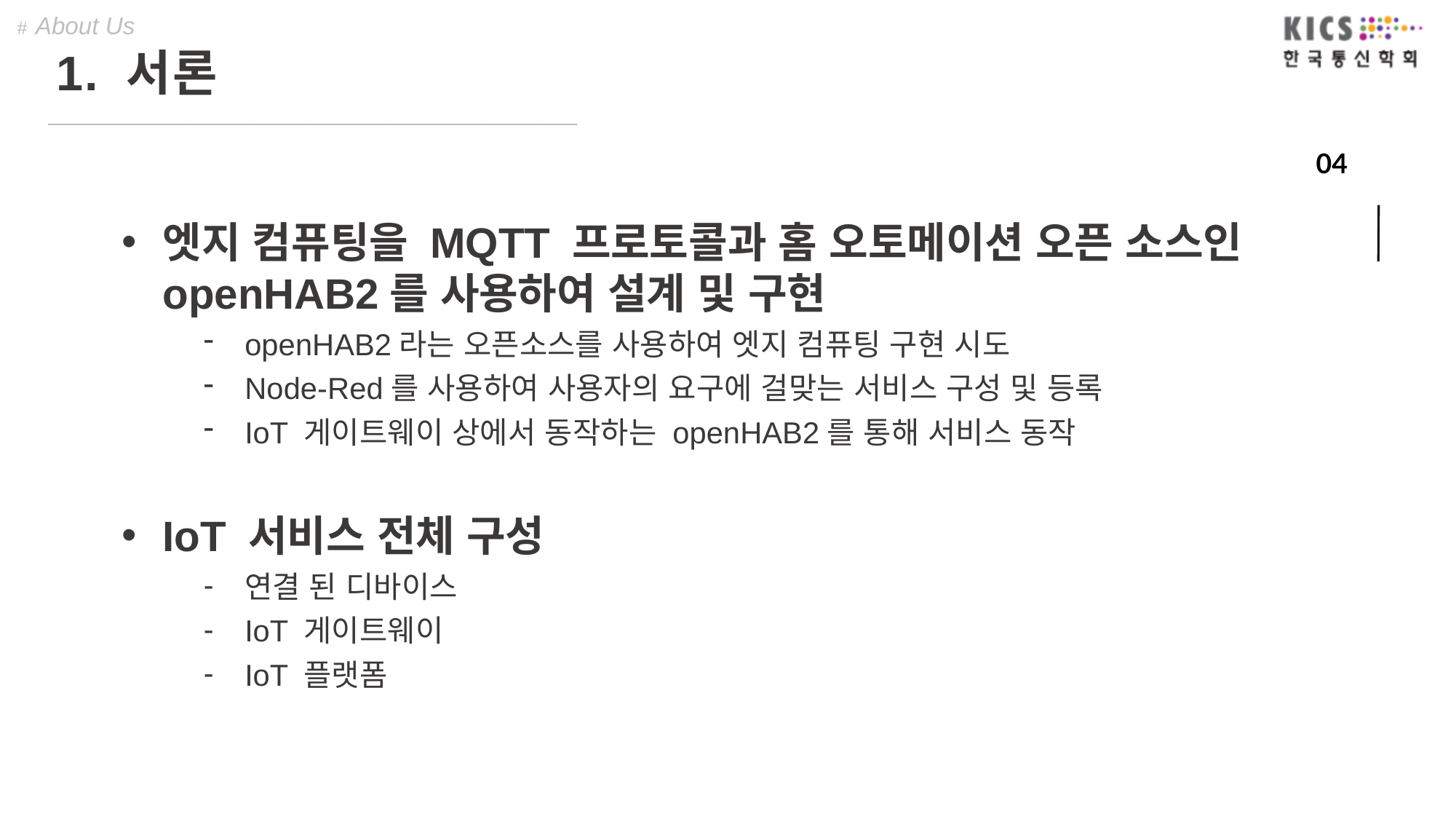

# About Us
1. 서론
_________________________________________________________
엣지 컴퓨팅을 MQTT 프로토콜과 홈 오토메이션 오픈 소스인 openHAB2를 사용하여 설계 및 구현
openHAB2라는 오픈소스를 사용하여 엣지 컴퓨팅 구현 시도
Node-Red를 사용하여 사용자의 요구에 걸맞는 서비스 구성 및 등록
IoT 게이트웨이 상에서 동작하는 openHAB2를 통해 서비스 동작

IoT 서비스 전체 구성
연결 된 디바이스
IoT 게이트웨이
IoT 플랫폼